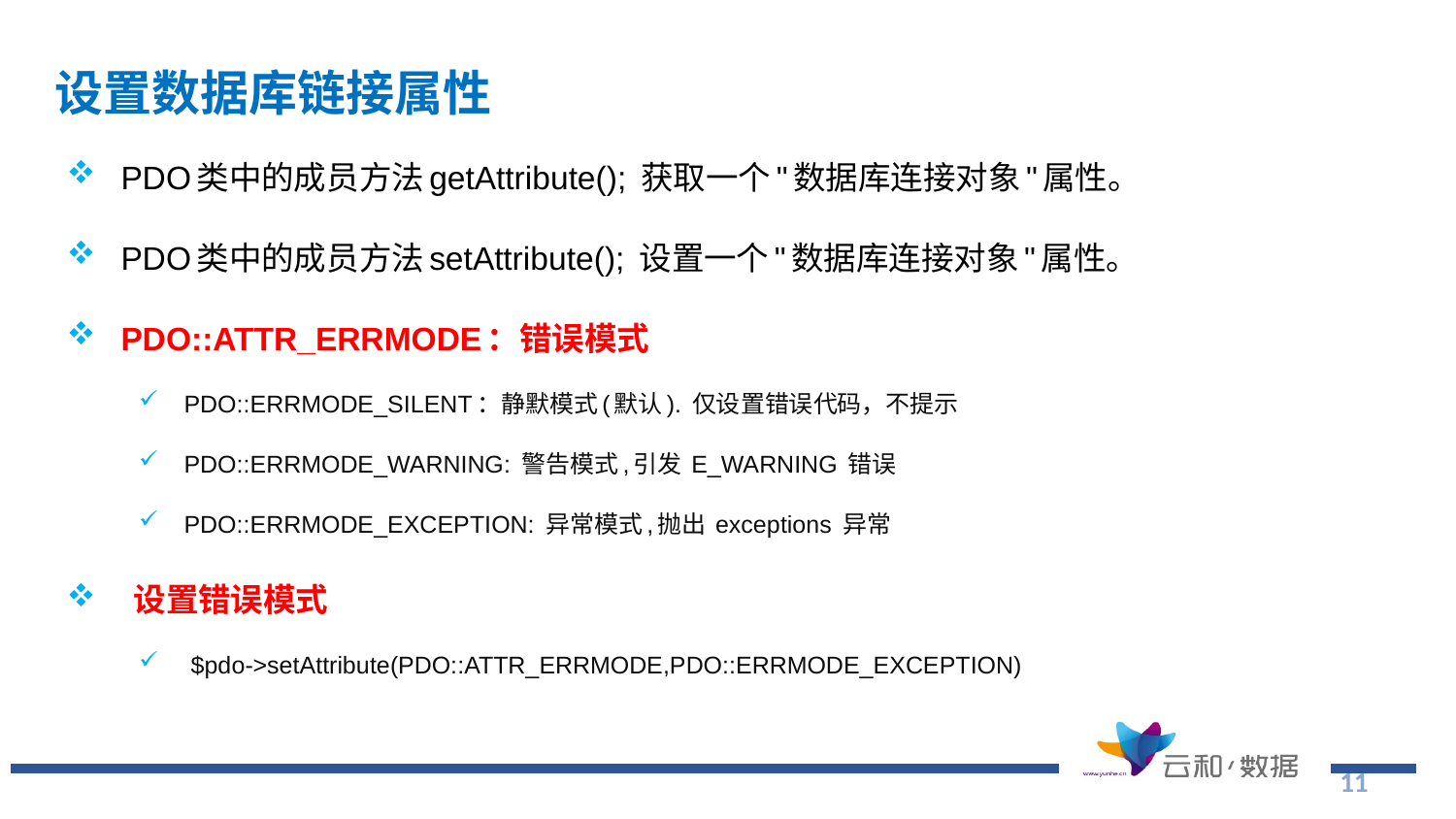

# 设置数据库链接属性

PDO类中的成员方法getAttribute(); 获取一个"数据库连接对象"属性。
PDO类中的成员方法setAttribute(); 设置一个"数据库连接对象"属性。
PDO::ATTR_ERRMODE：错误模式
PDO::ERRMODE_SILENT：静默模式(默认). 仅设置错误代码，不提示
PDO::ERRMODE_WARNING: 警告模式,引发 E_WARNING 错误
PDO::ERRMODE_EXCEPTION: 异常模式,抛出 exceptions 异常
 设置错误模式
 $pdo->setAttribute(PDO::ATTR_ERRMODE,PDO::ERRMODE_EXCEPTION)

11